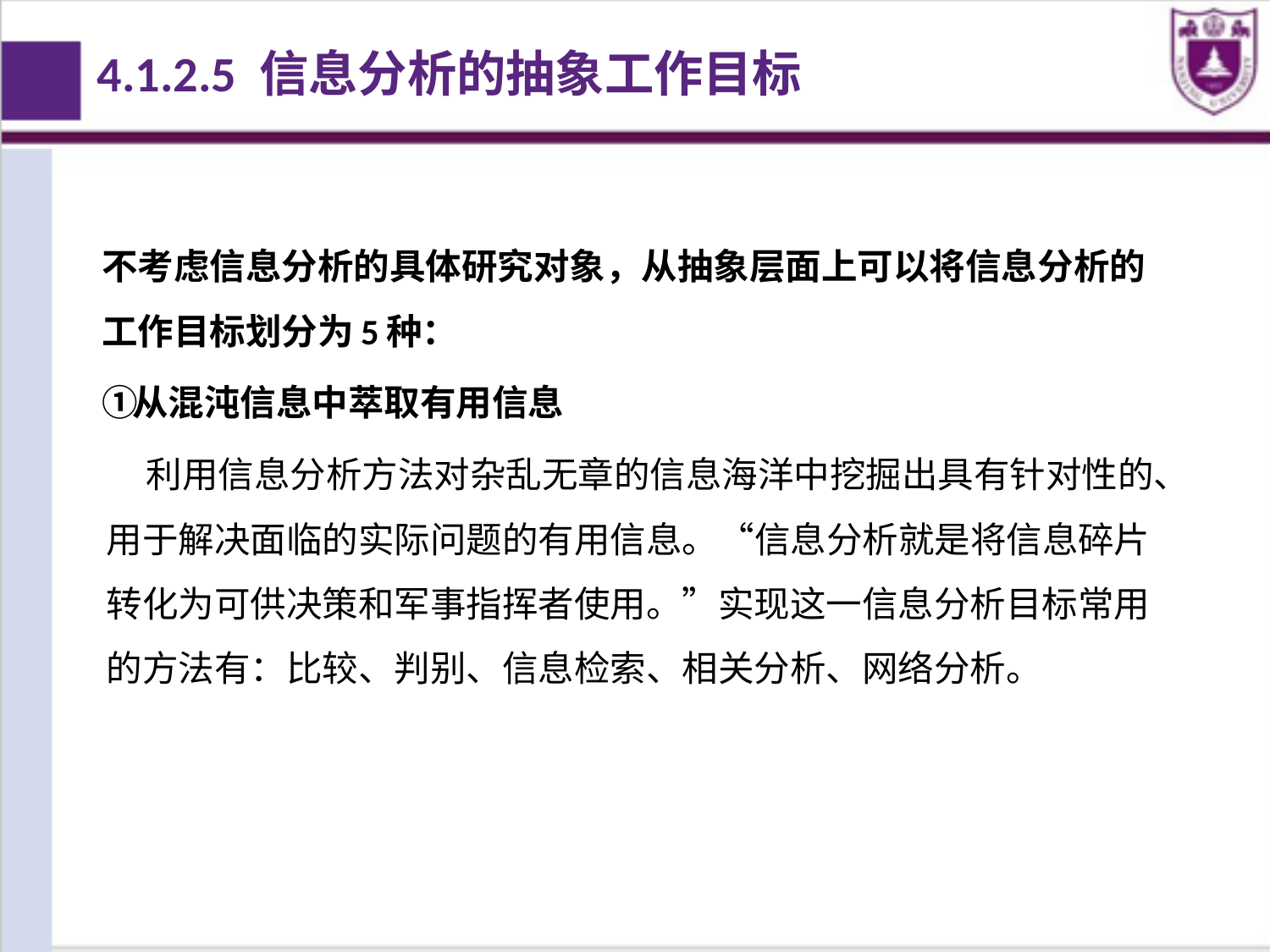

4.1.2.5 信息分析的抽象工作目标
不考虑信息分析的具体研究对象，从抽象层面上可以将信息分析的工作目标划分为5种：
从混沌信息中萃取有用信息
    利用信息分析方法对杂乱无章的信息海洋中挖掘出具有针对性的、用于解决面临的实际问题的有用信息。“信息分析就是将信息碎片转化为可供决策和军事指挥者使用。”实现这一信息分析目标常用的方法有：比较、判别、信息检索、相关分析、网络分析。